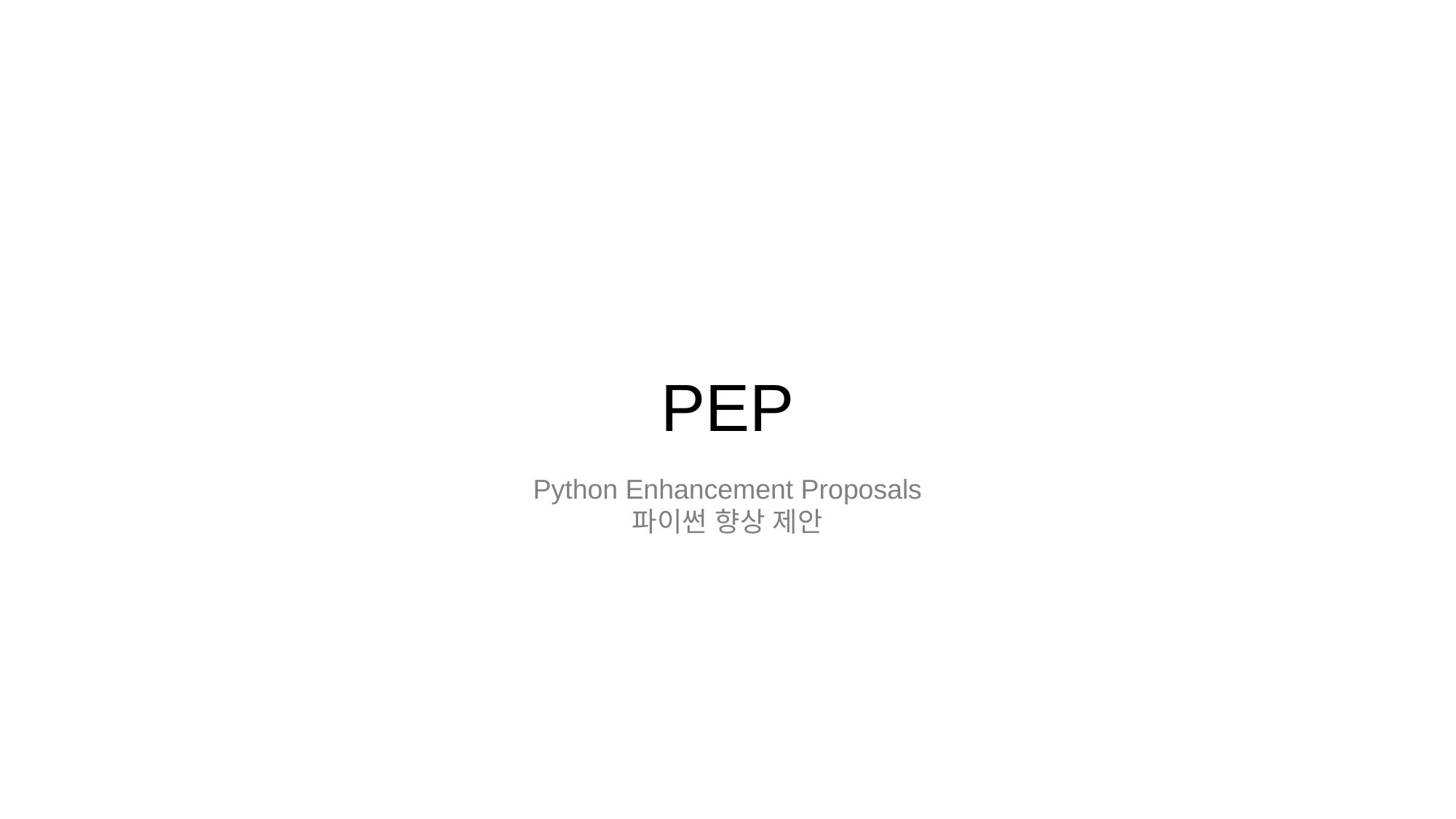

# PEP
Python Enhancement Proposals
파이썬 향상 제안